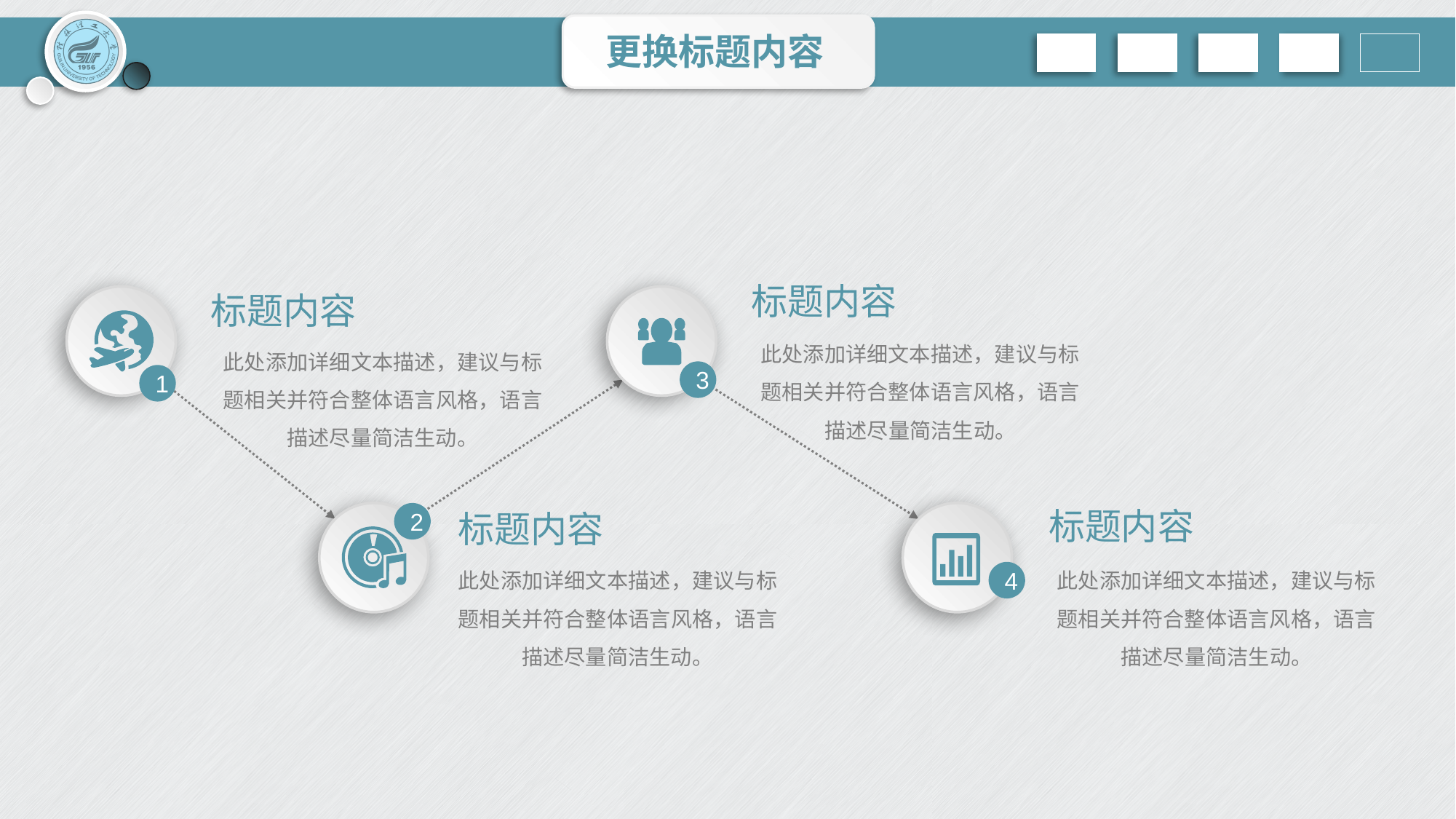

更换标题内容

标题内容
标题内容

1

3
此处添加详细文本描述，建议与标题相关并符合整体语言风格，语言描述尽量简洁生动。
此处添加详细文本描述，建议与标题相关并符合整体语言风格，语言描述尽量简洁生动。
标题内容
标题内容

2

4
此处添加详细文本描述，建议与标题相关并符合整体语言风格，语言描述尽量简洁生动。
此处添加详细文本描述，建议与标题相关并符合整体语言风格，语言描述尽量简洁生动。